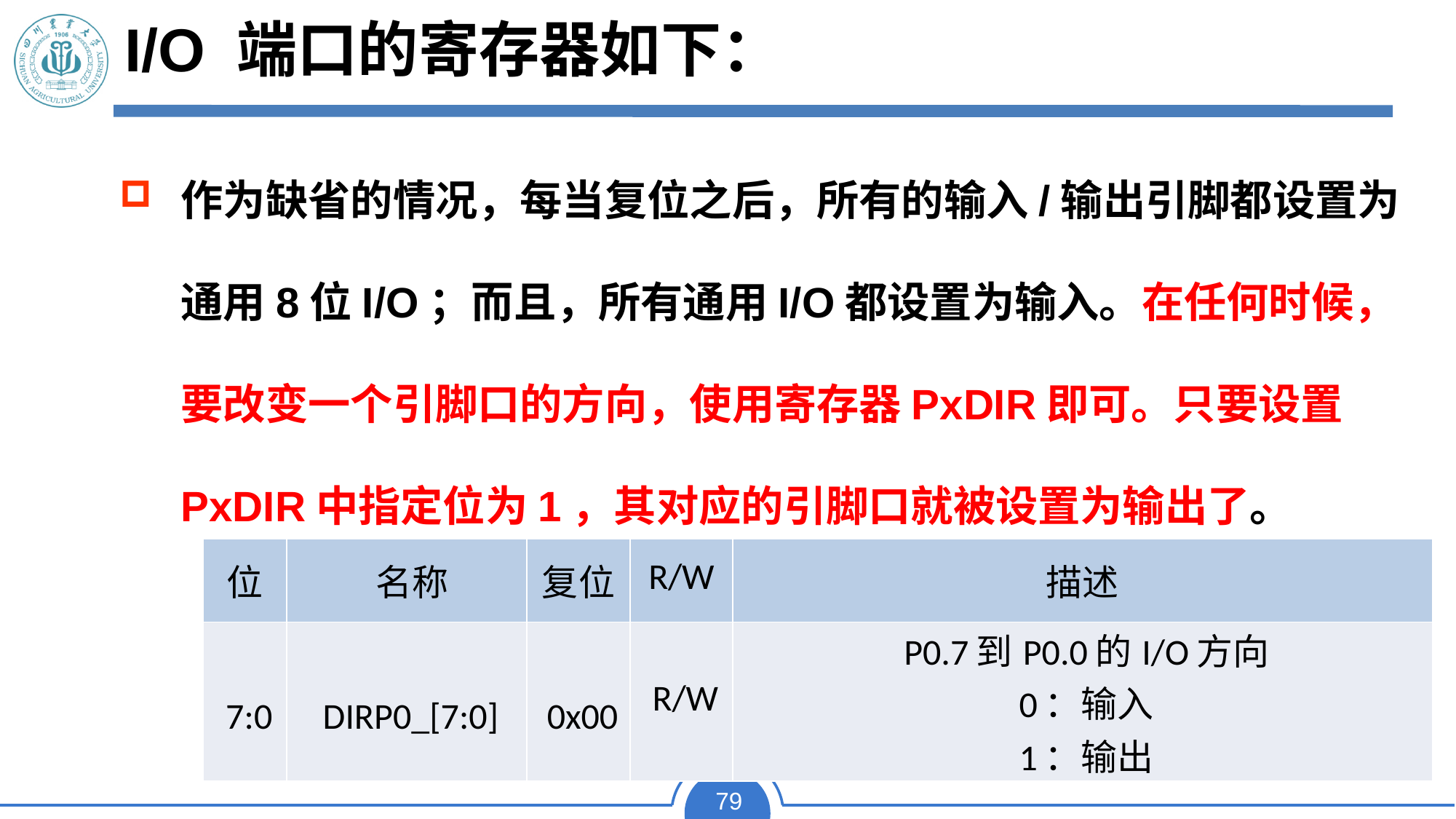

# I/O 端口的寄存器如下：
作为缺省的情况，每当复位之后，所有的输入/输出引脚都设置为通用8位I/O；而且，所有通用I/O都设置为输入。在任何时候，要改变一个引脚口的方向，使用寄存器PxDIR即可。只要设置PxDIR中指定位为1，其对应的引脚口就被设置为输出了。
| 位 | 名称 | 复位 | R/W | 描述 |
| --- | --- | --- | --- | --- |
| 7:0 | DIRP0\_[7:0] | 0x00 | R/W | P0.7到P0.0的I/O方向 0：输入 1：输出 |